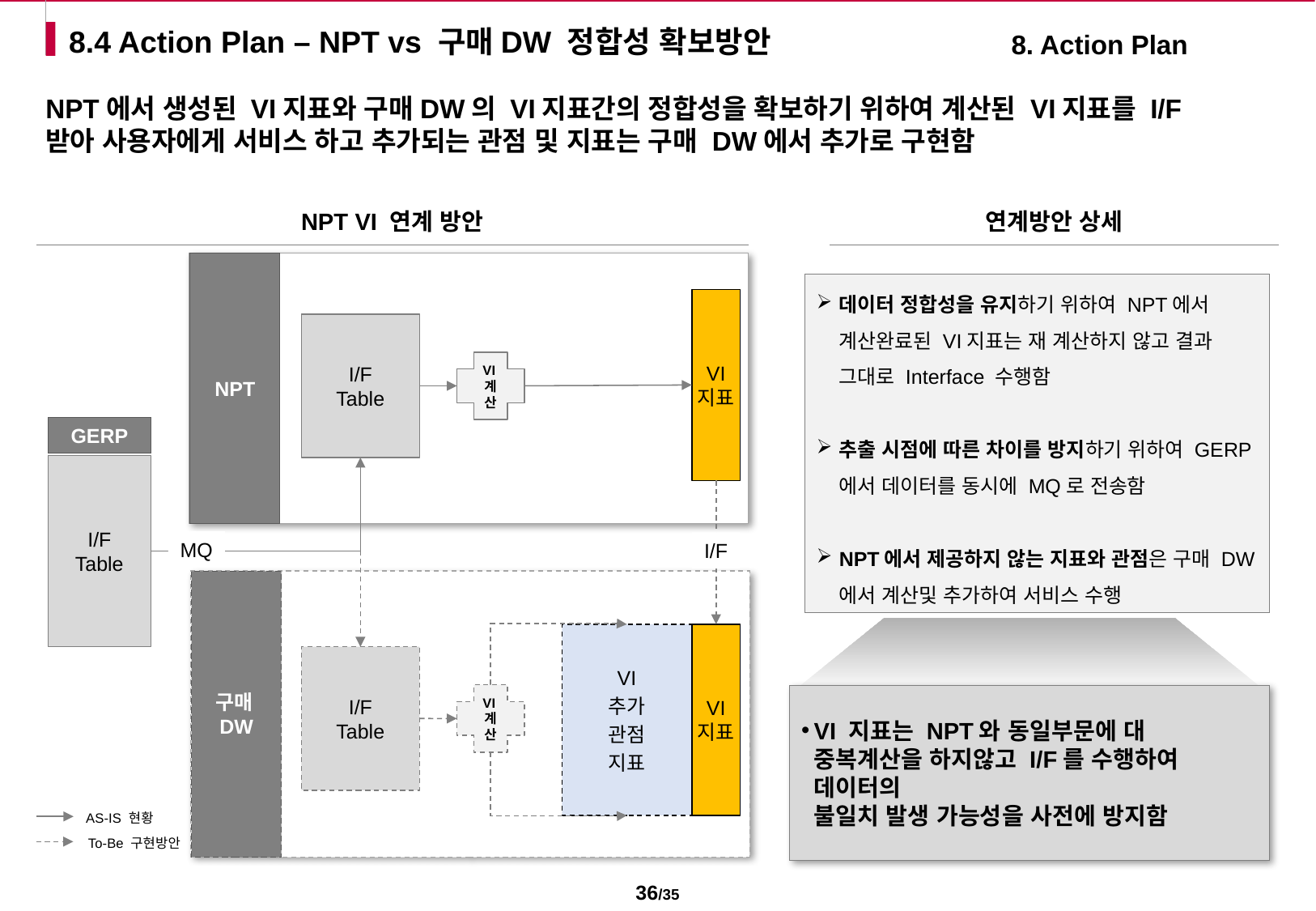

# 8.4 Action Plan – NPT vs 구매DW 정합성 확보방안
8. Action Plan
NPT에서 생성된 VI지표와 구매DW의 VI지표간의 정합성을 확보하기 위하여 계산된 VI지표를 I/F
받아 사용자에게 서비스 하고 추가되는 관점 및 지표는 구매 DW에서 추가로 구현함
NPT VI 연계 방안
연계방안 상세

NPT
데이터 정합성을 유지하기 위하여 NPT에서
계산완료된 VI지표는 재 계산하지 않고 결과 그대로 Interface 수행함

추출 시점에 따른 차이를 방지하기 위하여 GERP에서 데이터를 동시에 MQ로 전송함
NPT에서 제공하지 않는 지표와 관점은 구매 DW에서 계산및 추가하여 서비스 수행
VI 지표
I/F
Table
VI계산
GERP
I/F
Table
MQ
I/F

구매DW

VI
추가
관점
지표
VI 지표
I/F
Table
VI계산
VI 지표는 NPT와 동일부문에 대 중복계산을 하지않고 I/F를 수행하여  데이터의
불일치 발생 가능성을 사전에 방지함
AS-IS 현황
To-Be 구현방안